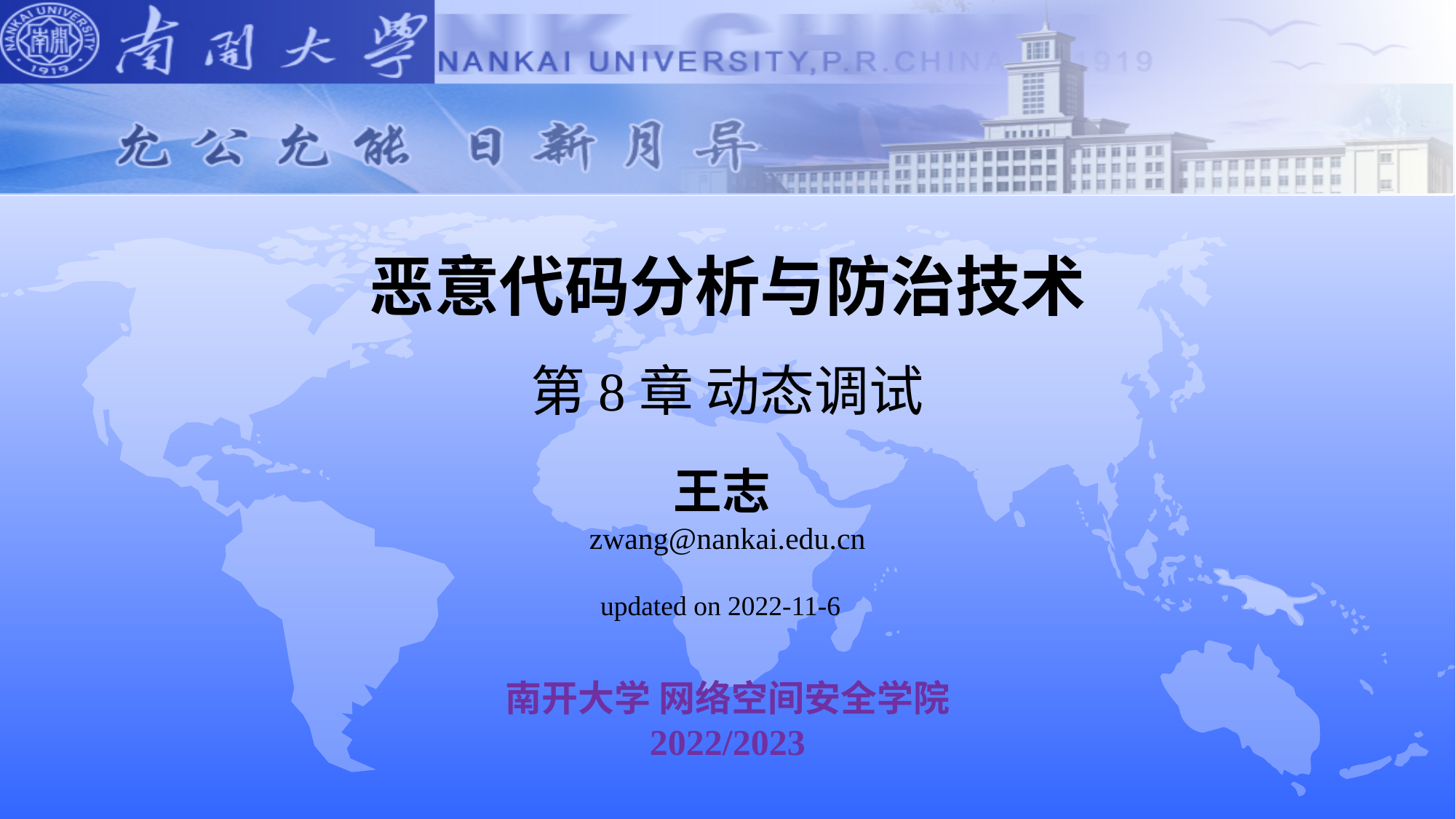

# 恶意代码分析与防治技术 第8章 动态调试
王志
zwang@nankai.edu.cn

updated on 2022-11-6
南开大学 网络空间安全学院
2022/2023